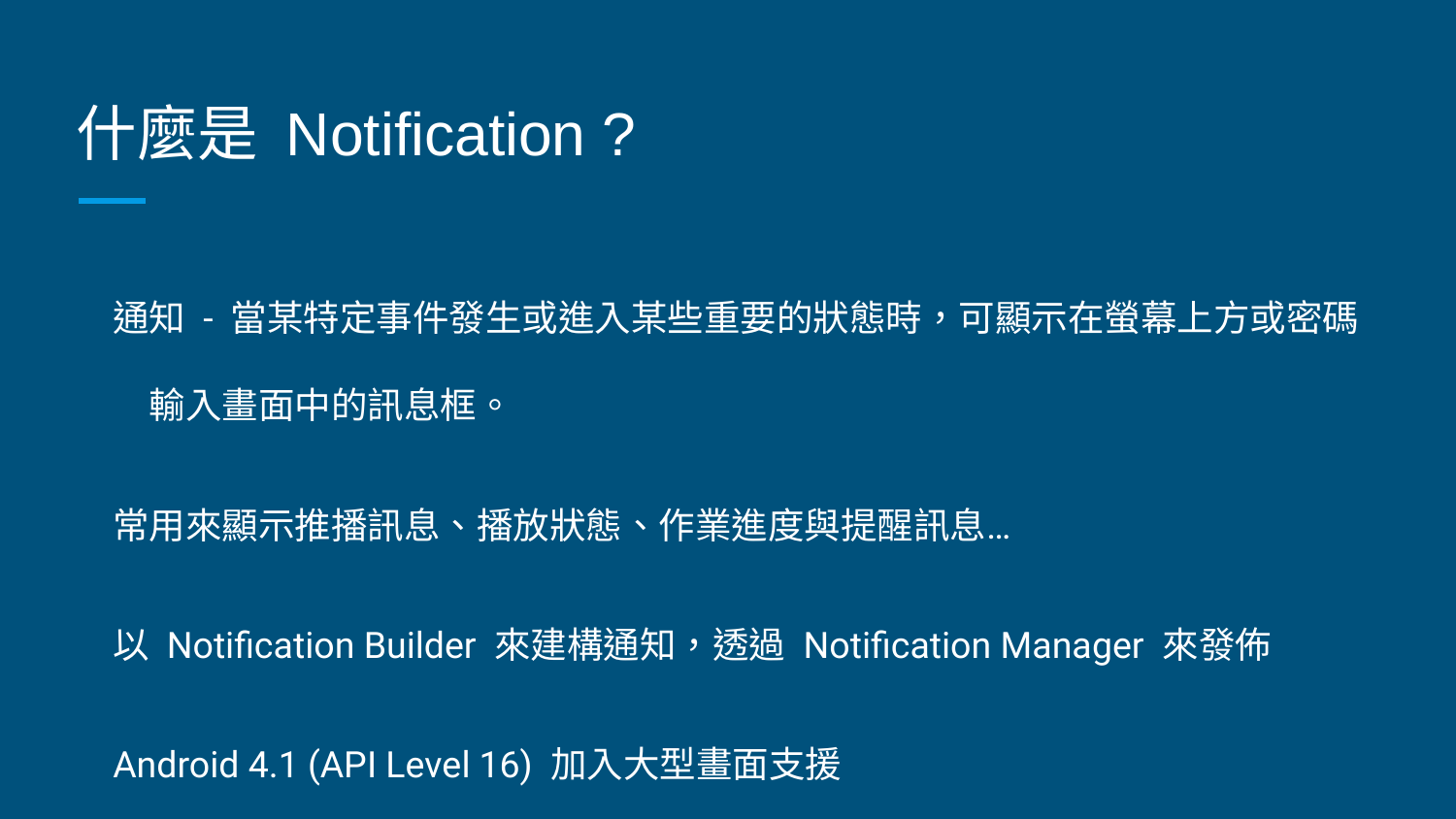

# 什麼是 Notification ?
通知 - 當某特定事件發生或進入某些重要的狀態時，可顯示在螢幕上方或密碼輸入畫面中的訊息框。
常用來顯示推播訊息、播放狀態、作業進度與提醒訊息…
以 Notification Builder 來建構通知，透過 Notification Manager 來發佈
Android 4.1 (API Level 16) 加入大型畫面支援